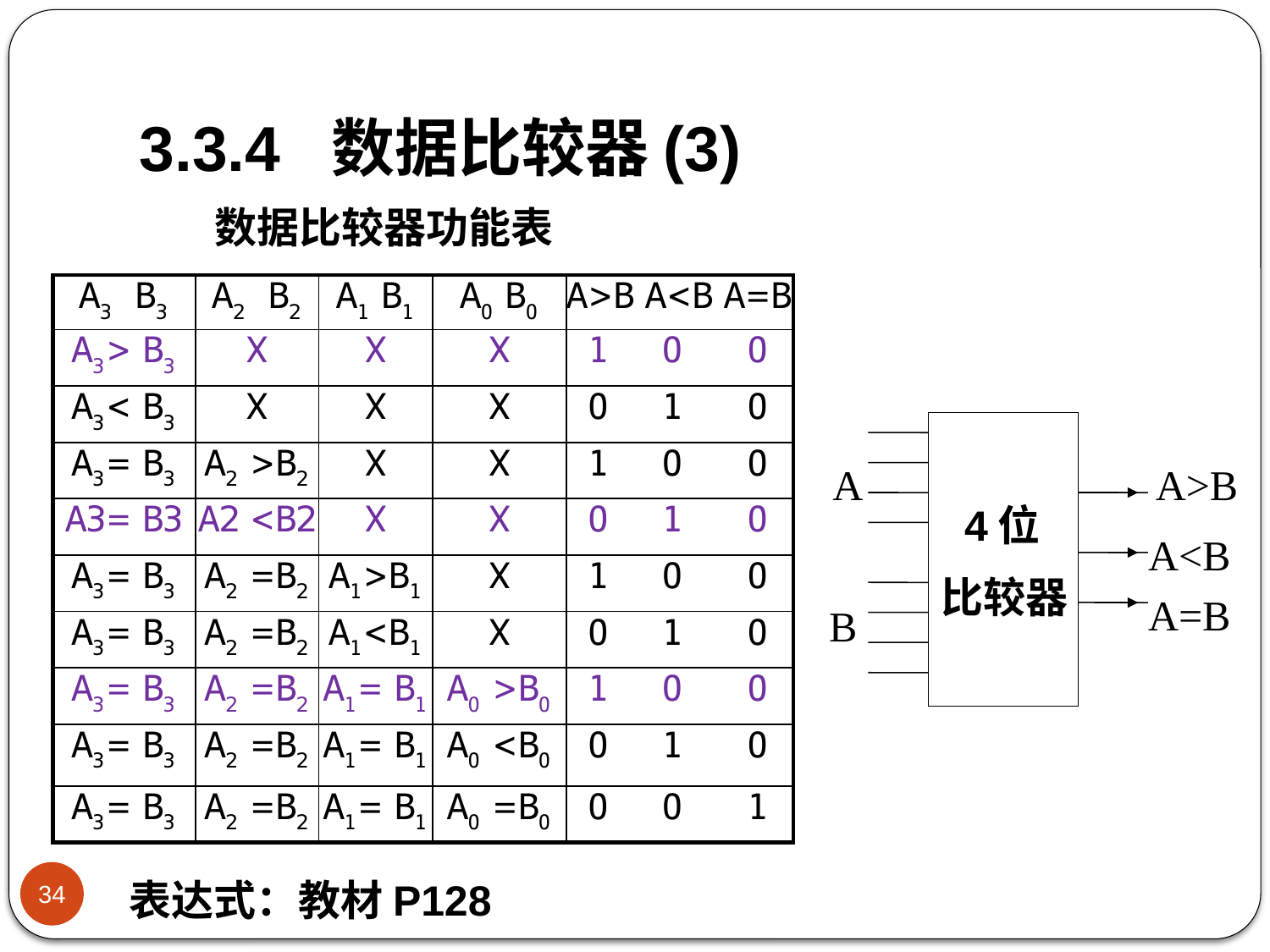

# 3.3.4  数据比较器(3)
数据比较器功能表
| A3 B3 | A2 B2 | A1 B1 | A0 B0 | A>B A<B A=B |
| --- | --- | --- | --- | --- |
| A3> B3 | X | X | X | 1 0 0 |
| A3< B3 | X | X | X | 0 1 0 |
| A3= B3 | A2 >B2 | X | X | 1 0 0 |
| A3= B3 | A2 <B2 | X | X | 0 1 0 |
| A3= B3 | A2 =B2 | A1>B1 | X | 1 0 0 |
| A3= B3 | A2 =B2 | A1<B1 | X | 0 1 0 |
| A3= B3 | A2 =B2 | A1= B1 | A0 >B0 | 1 0 0 |
| A3= B3 | A2 =B2 | A1= B1 | A0 <B0 | 0 1 0 |
| A3= B3 | A2 =B2 | A1= B1 | A0 =B0 | 0 0 1 |

A
A>B

  4位
比较器

A<B

A=B
B

34
表达式：教材P128